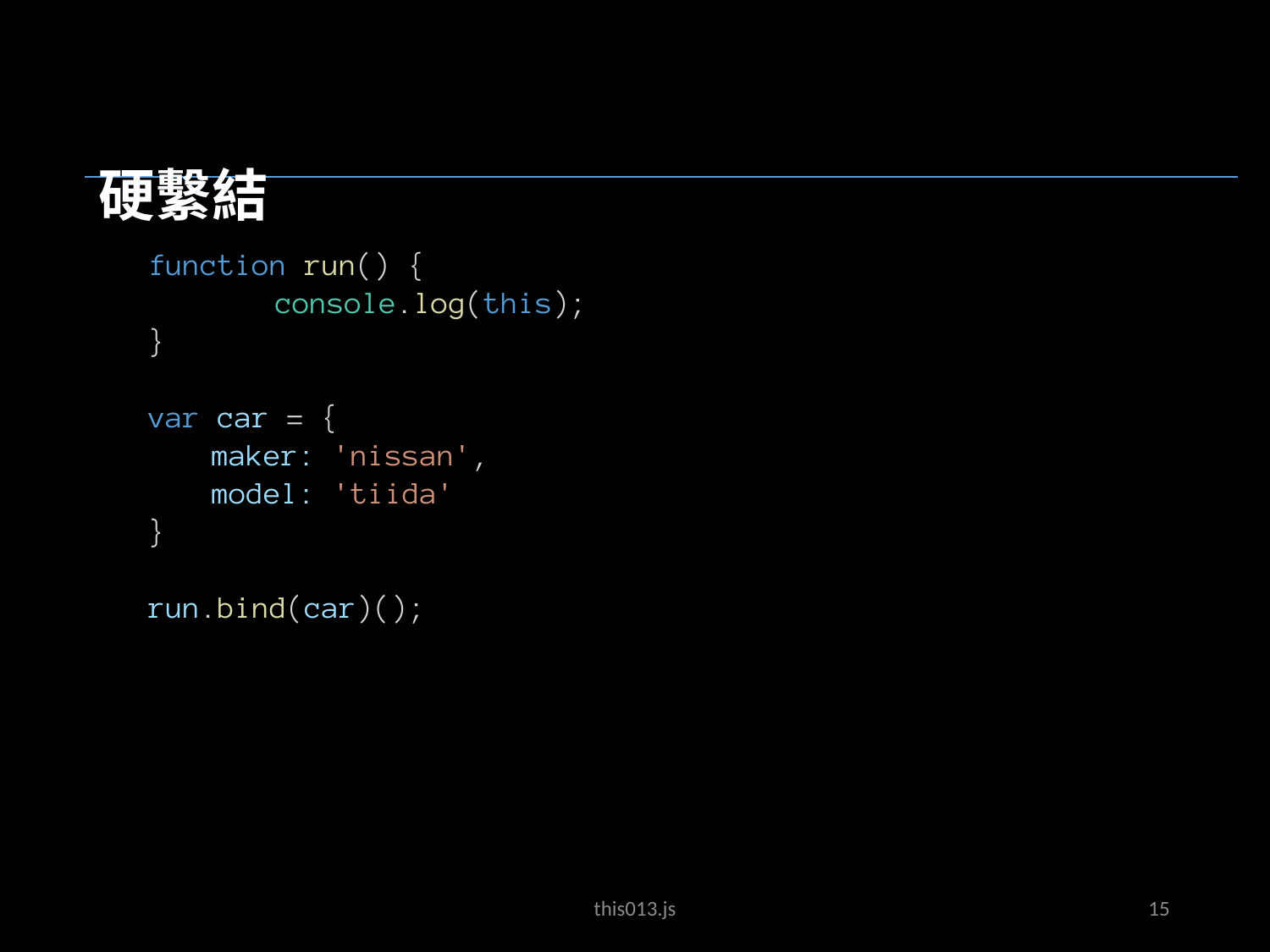

硬繫結
function run() {
	console.log(this);
}
var car = {
maker: 'nissan',
model: 'tiida'
}
run.bind(car)();
this013.js
15